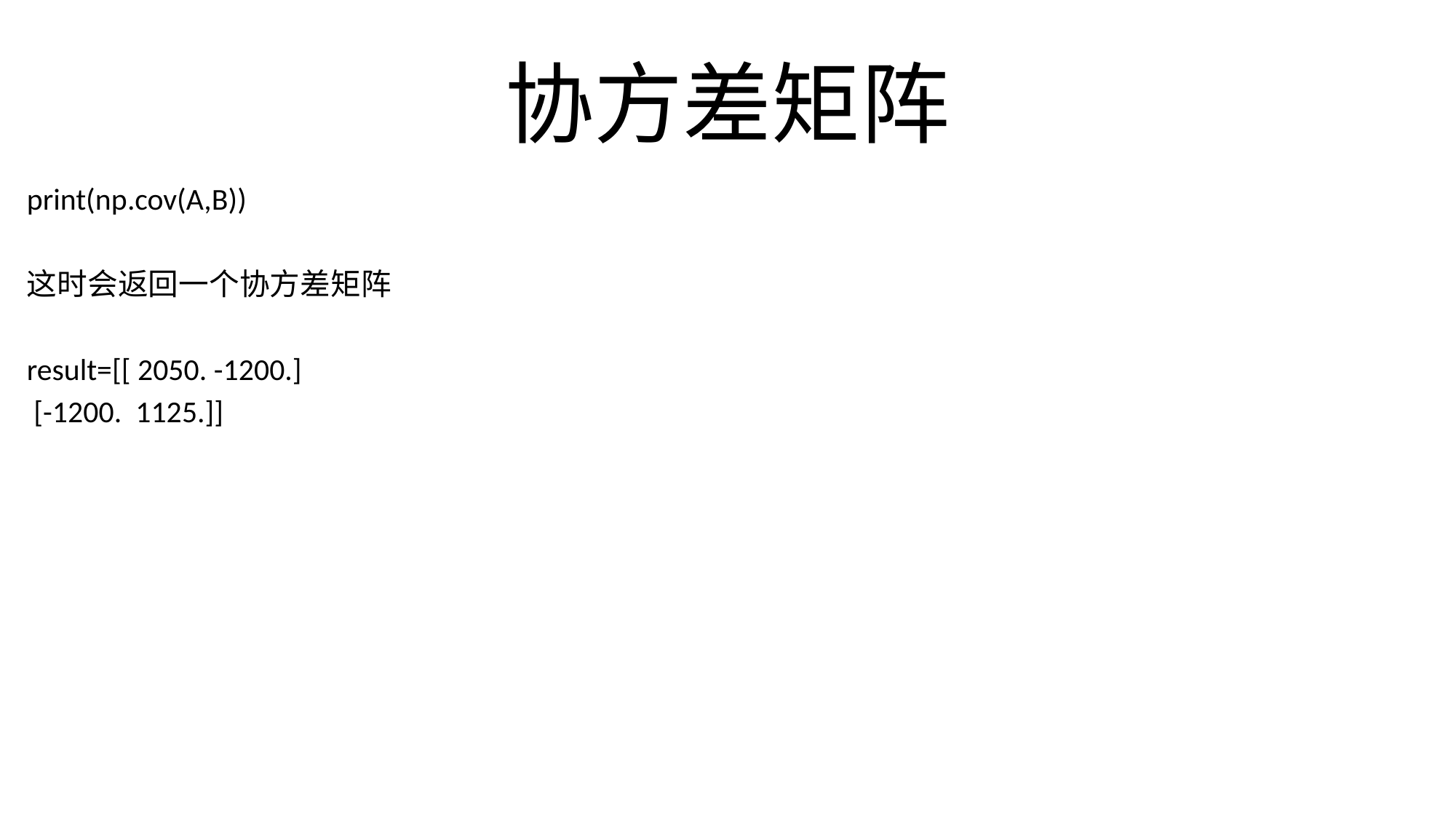

# 协方差矩阵
print(np.cov(A,B))

这时会返回一个协方差矩阵

result=[[ 2050. -1200.]
 [-1200.  1125.]]